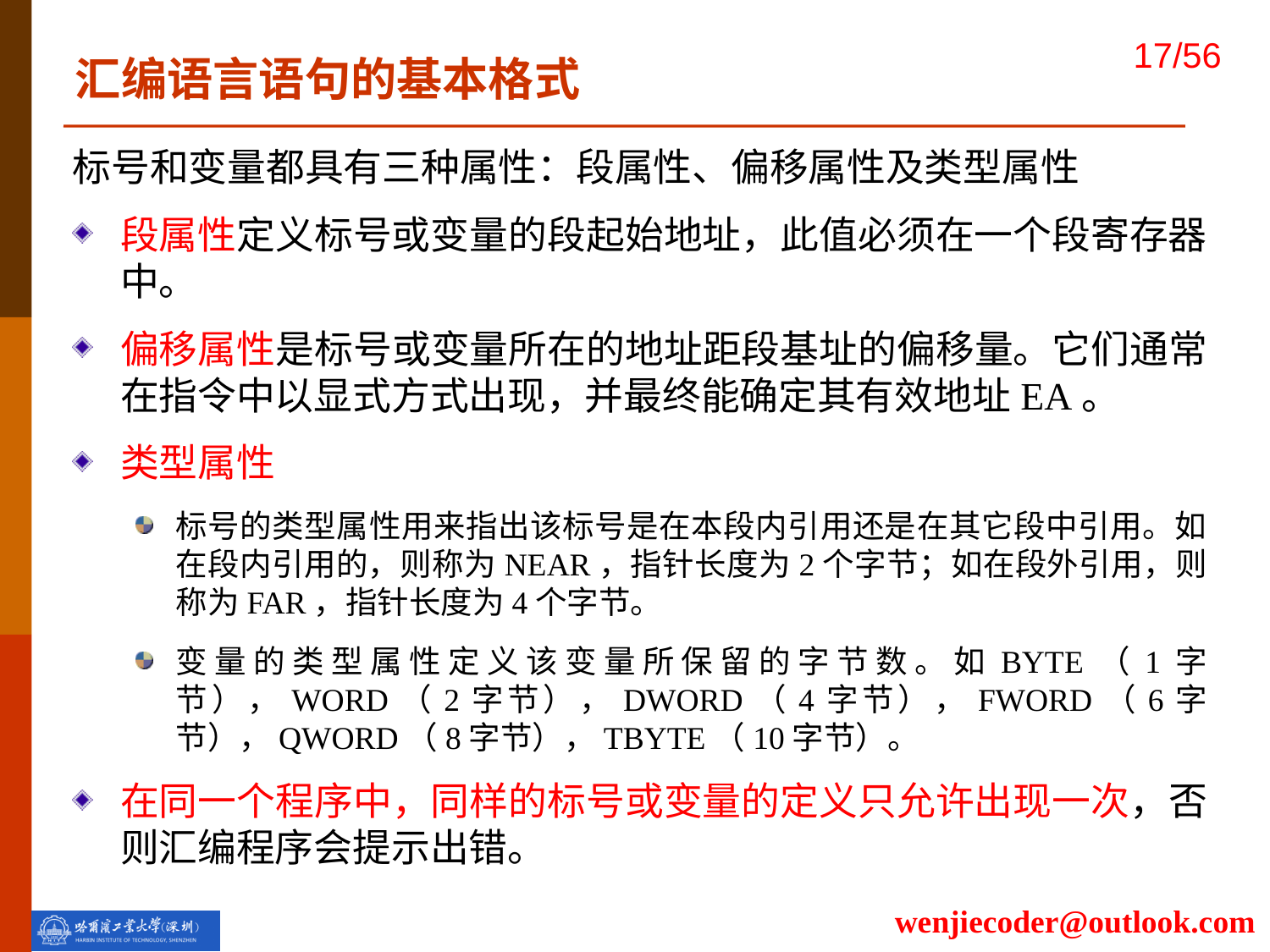

汇编语言语句的基本格式
标号和变量都具有三种属性：段属性、偏移属性及类型属性
段属性定义标号或变量的段起始地址，此值必须在一个段寄存器中。
偏移属性是标号或变量所在的地址距段基址的偏移量。它们通常在指令中以显式方式出现，并最终能确定其有效地址EA。
类型属性
标号的类型属性用来指出该标号是在本段内引用还是在其它段中引用。如在段内引用的，则称为NEAR，指针长度为2个字节；如在段外引用，则称为FAR，指针长度为4个字节。
变量的类型属性定义该变量所保留的字节数。如BYTE（1字节），WORD（2字节），DWORD（4字节），FWORD（6字节），QWORD（8字节），TBYTE（10字节）。
在同一个程序中，同样的标号或变量的定义只允许出现一次，否则汇编程序会提示出错。